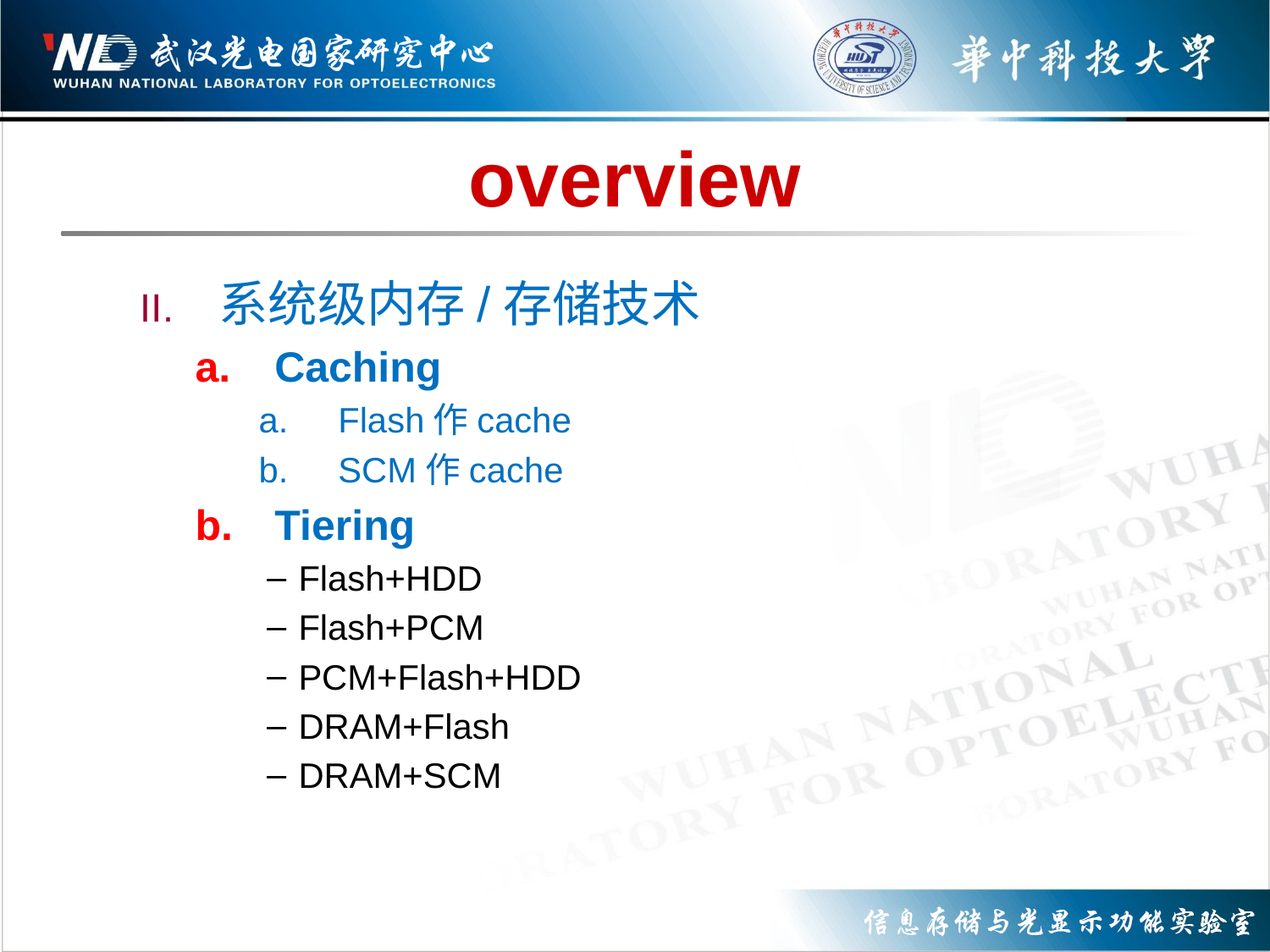

# overview
系统级内存/存储技术
Caching
Flash作cache
SCM作cache
Tiering
Flash+HDD
Flash+PCM
PCM+Flash+HDD
DRAM+Flash
DRAM+SCM